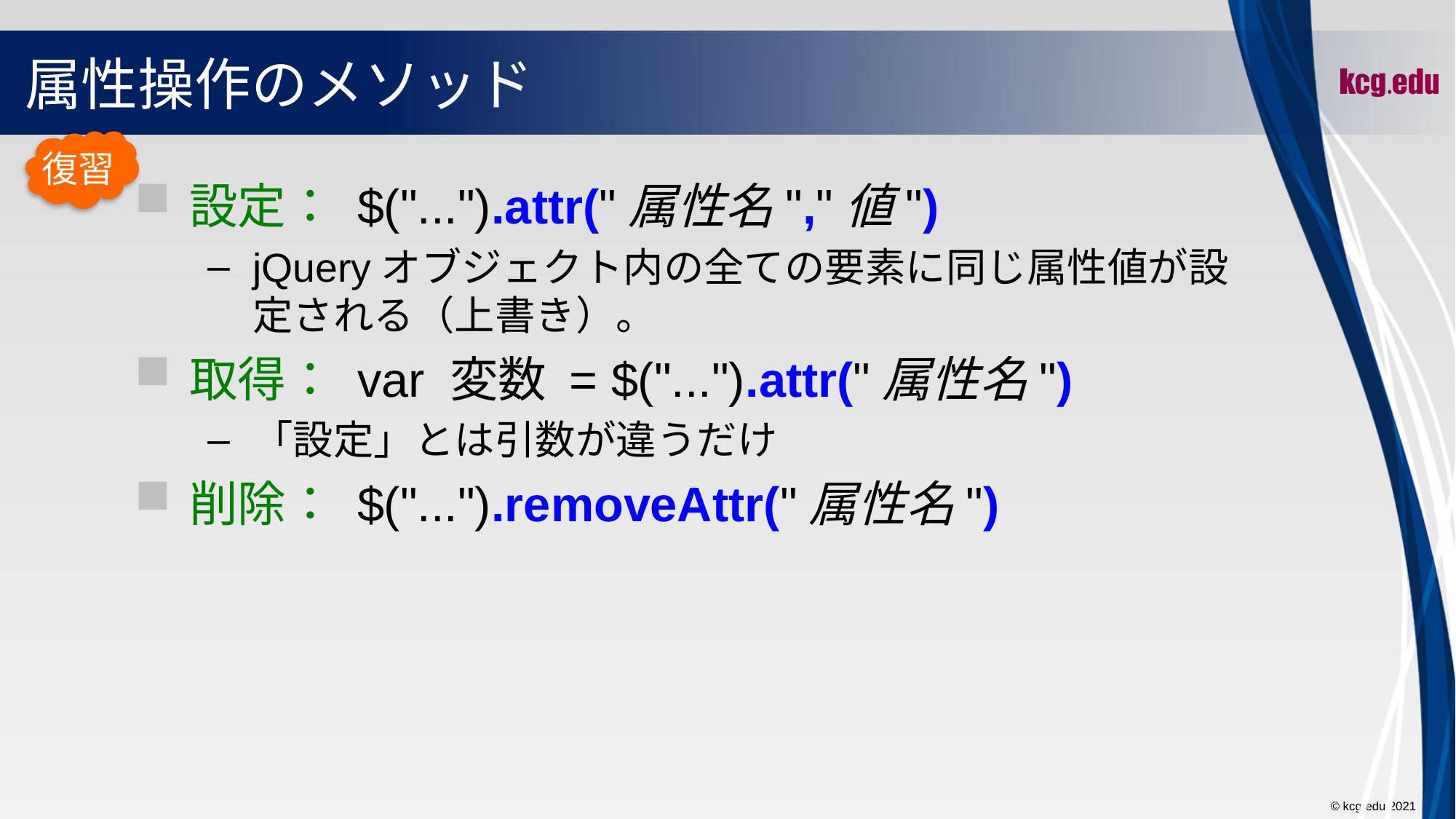

# 属性操作のメソッド
復習
設定： $("...").attr("属性名","値")
jQueryオブジェクト内の全ての要素に同じ属性値が設定される（上書き）。
取得： var 変数 = $("...").attr("属性名")
「設定」とは引数が違うだけ
削除： $("...").removeAttr("属性名")